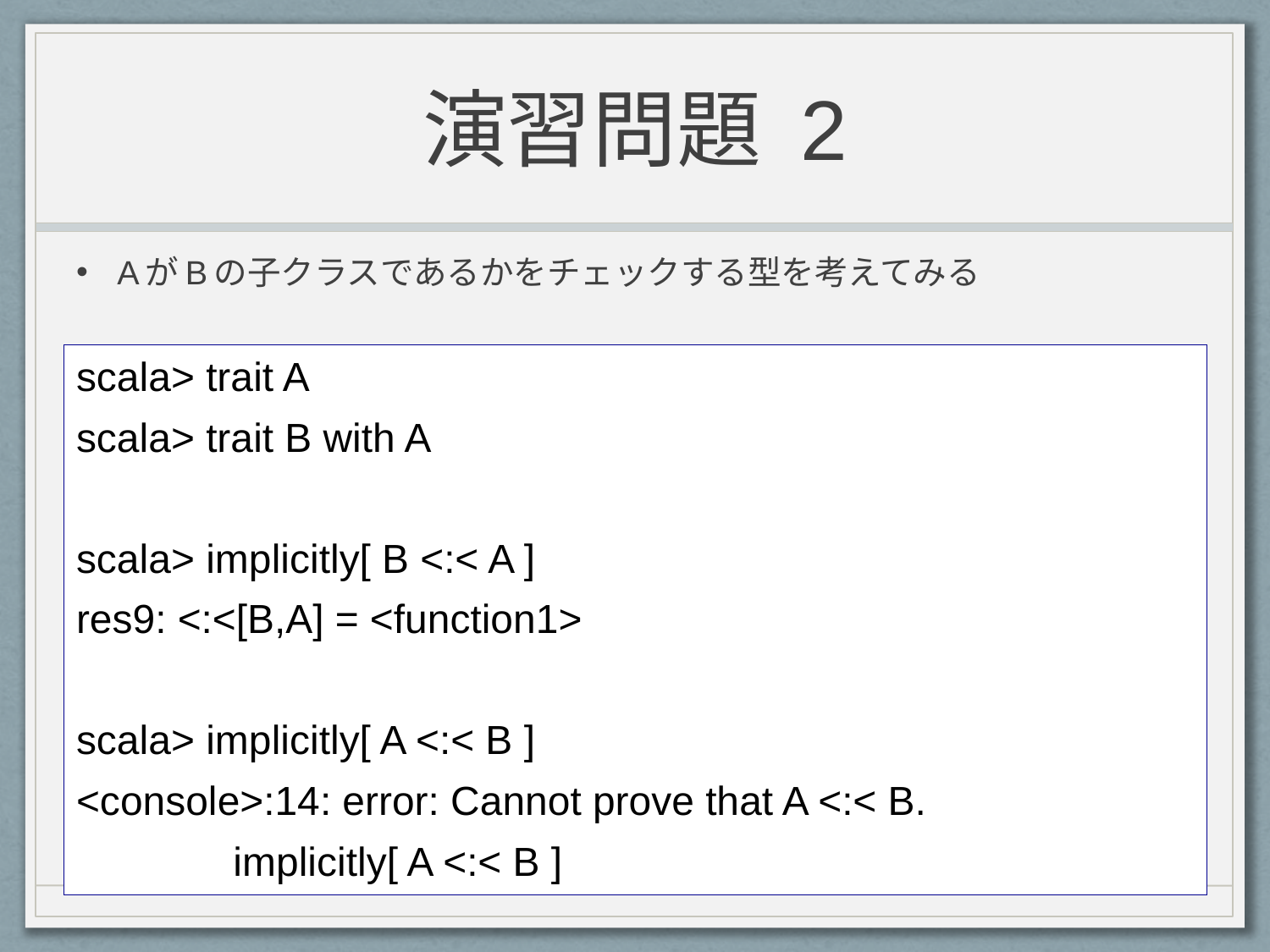

# 演習問題 2
AがBの子クラスであるかをチェックする型を考えてみる
scala> trait A
scala> trait B with A

scala> implicitly[ B <:< A ]
res9: <:<[B,A] = <function1>

scala> implicitly[ A <:< B ]
<console>:14: error: Cannot prove that A <:< B.
              implicitly[ A <:< B ]